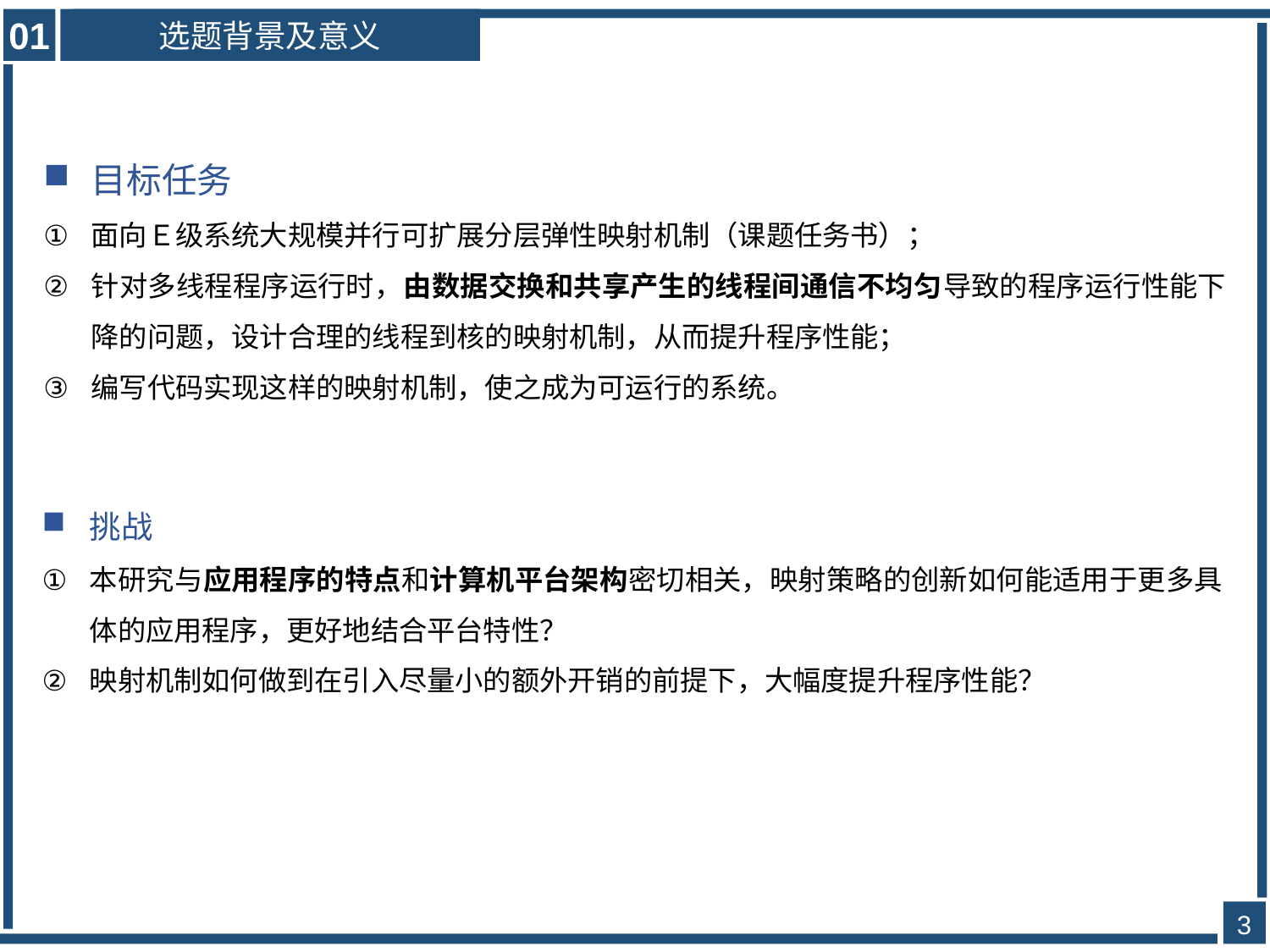

01
选题背景及意义

目标任务
面向Ｅ级系统大规模并行可扩展分层弹性映射机制（课题任务书）；
针对多线程程序运行时，由数据交换和共享产生的线程间通信不均匀导致的程序运行性能下降的问题，设计合理的线程到核的映射机制，从而提升程序性能；
编写代码实现这样的映射机制，使之成为可运行的系统。

挑战
本研究与应用程序的特点和计算机平台架构密切相关，映射策略的创新如何能适用于更多具体的应用程序，更好地结合平台特性？
映射机制如何做到在引入尽量小的额外开销的前提下，大幅度提升程序性能？

3